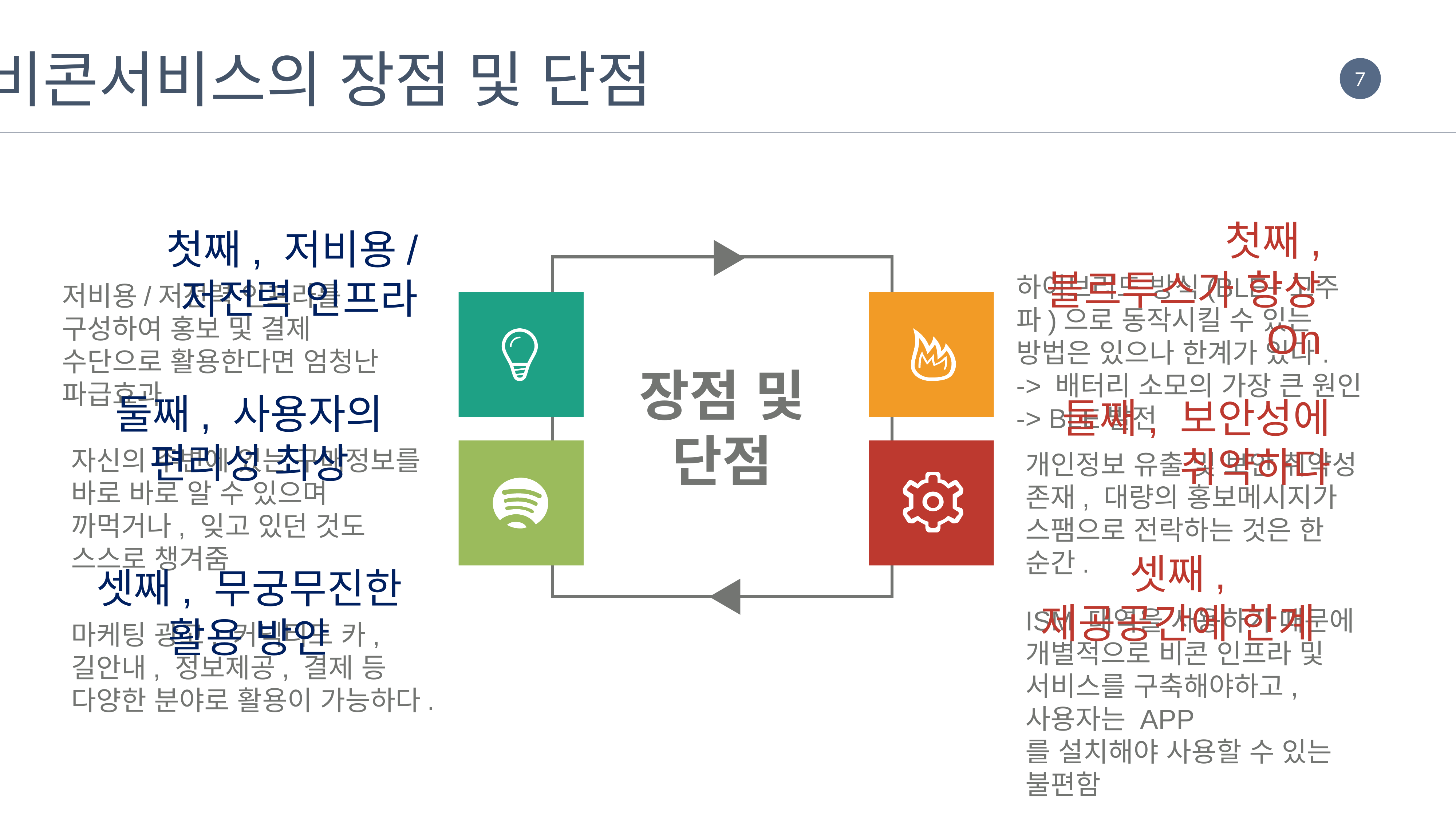

비콘서비스의 장점 및 단점
첫째, 블르투스가 항상 On
첫째, 저비용/ 저전력 인프라

장점 및 단점

하이브리드 방식(BLE+고주파)으로 동작시킬 수 있는 방법은 있으나 한계가 있다.
-> 배터리 소모의 가장 큰 원인 -> BLE발전
저비용/저전력 인프라를 구성하여 홍보 및 결제 수단으로 활용한다면 엄청난 파급효과

둘째, 사용자의 편리성 최상
둘째, 보안성에 취약하다
자신의 주변에 있는 구매정보를 바로 바로 알 수 있으며 까먹거나, 잊고 있던 것도 스스로 챙겨줌
개인정보 유출 및 보안 취약성 존재, 대량의 홍보메시지가 스팸으로 전락하는 것은 한 순간.

셋째, 제공공간에 한계
셋째, 무궁무진한 활용 방안
ISM 대역을 사용하기 때문에 개별적으로 비콘 인프라 및 서비스를 구축해야하고, 사용자는 APP
를 설치해야 사용할 수 있는 불편함
마케팅 광고, 커넥티드 카, 길안내, 정보제공, 결제 등 다양한 분야로 활용이 가능하다.